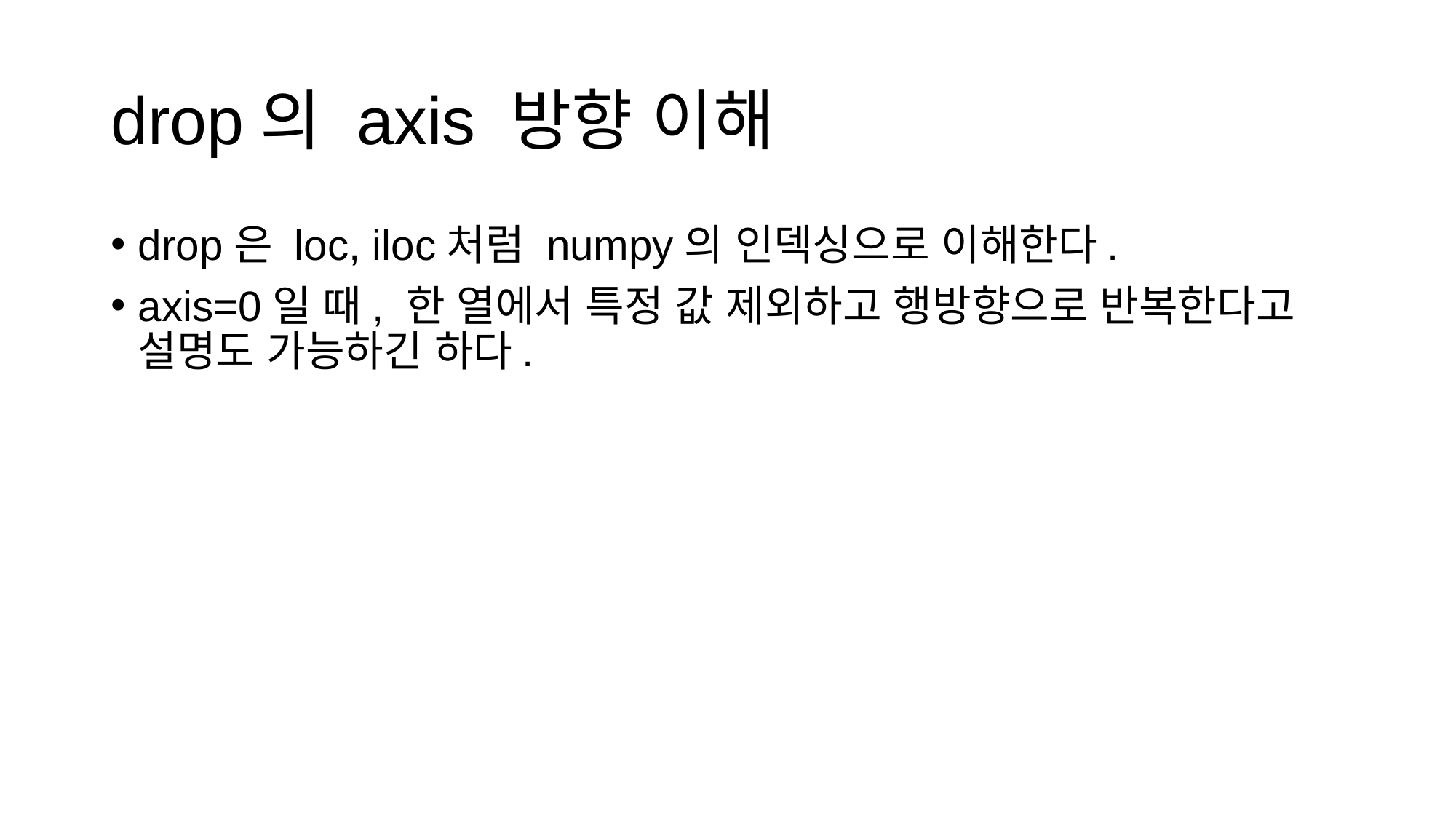

# drop의 axis 방향 이해
drop은 loc, iloc처럼 numpy의 인덱싱으로 이해한다.
axis=0일 때, 한 열에서 특정 값 제외하고 행방향으로 반복한다고 설명도 가능하긴 하다.